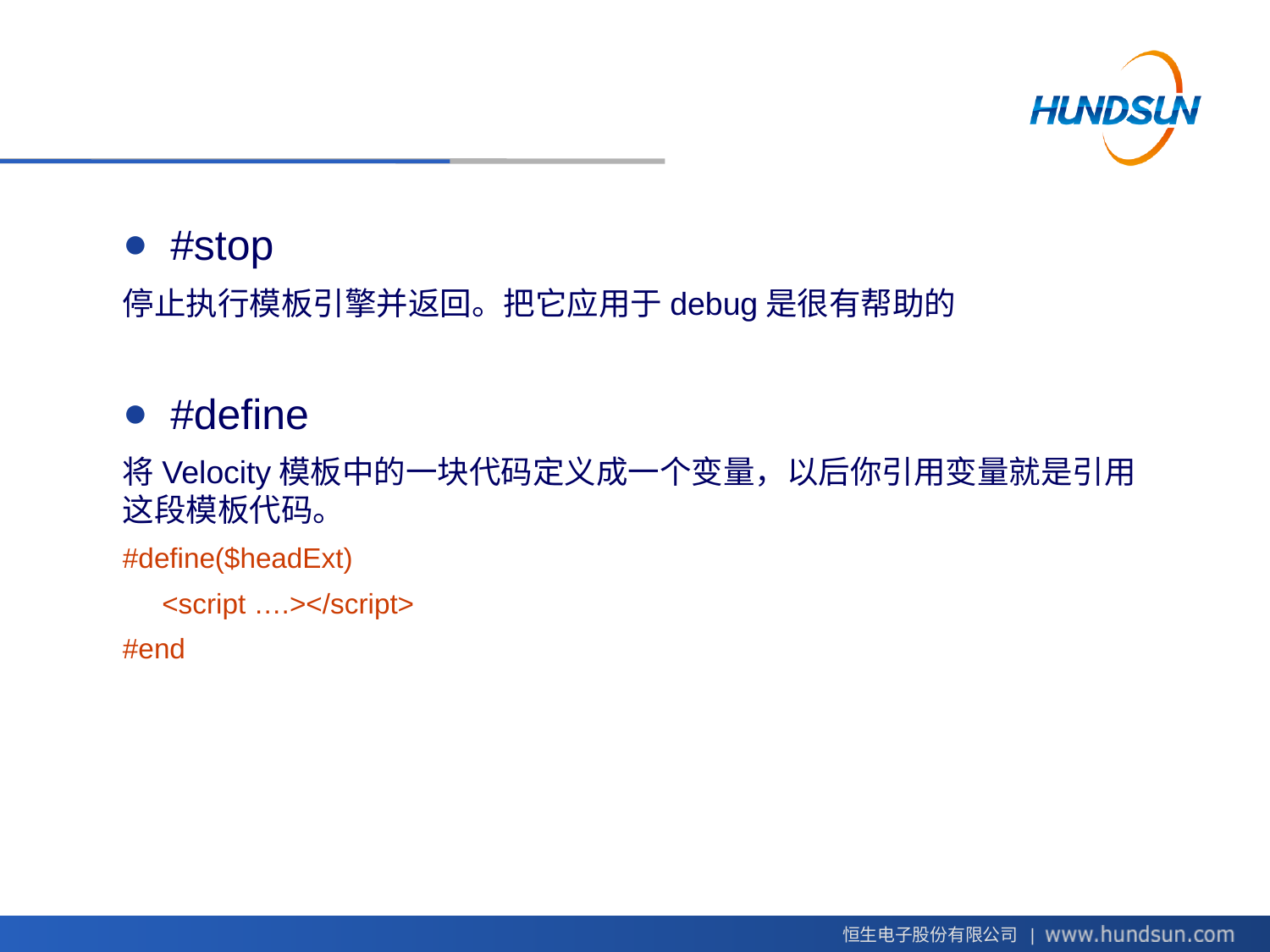

#
#stop
停止执行模板引擎并返回。把它应用于debug是很有帮助的

#define
将Velocity模板中的一块代码定义成一个变量，以后你引用变量就是引用这段模板代码。
#define($headExt)
     <script ….></script>
#end